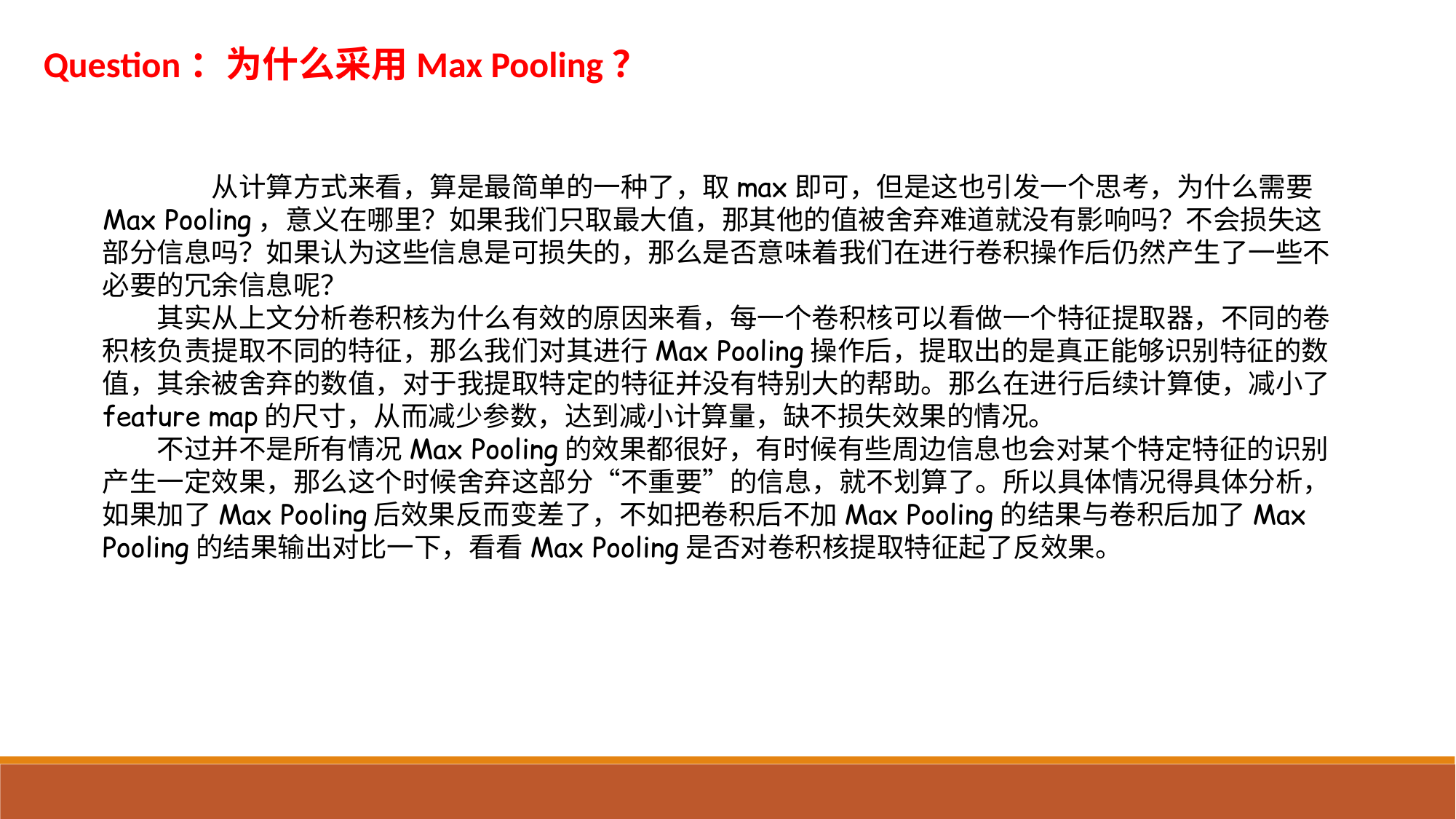

Question：为什么采用Max Pooling？
	从计算方式来看，算是最简单的一种了，取max即可，但是这也引发一个思考，为什么需要Max Pooling，意义在哪里？如果我们只取最大值，那其他的值被舍弃难道就没有影响吗？不会损失这部分信息吗？如果认为这些信息是可损失的，那么是否意味着我们在进行卷积操作后仍然产生了一些不必要的冗余信息呢？
　　其实从上文分析卷积核为什么有效的原因来看，每一个卷积核可以看做一个特征提取器，不同的卷积核负责提取不同的特征，那么我们对其进行Max Pooling操作后，提取出的是真正能够识别特征的数值，其余被舍弃的数值，对于我提取特定的特征并没有特别大的帮助。那么在进行后续计算使，减小了feature map的尺寸，从而减少参数，达到减小计算量，缺不损失效果的情况。
　　不过并不是所有情况Max Pooling的效果都很好，有时候有些周边信息也会对某个特定特征的识别产生一定效果，那么这个时候舍弃这部分“不重要”的信息，就不划算了。所以具体情况得具体分析，如果加了Max Pooling后效果反而变差了，不如把卷积后不加Max Pooling的结果与卷积后加了Max Pooling的结果输出对比一下，看看Max Pooling是否对卷积核提取特征起了反效果。